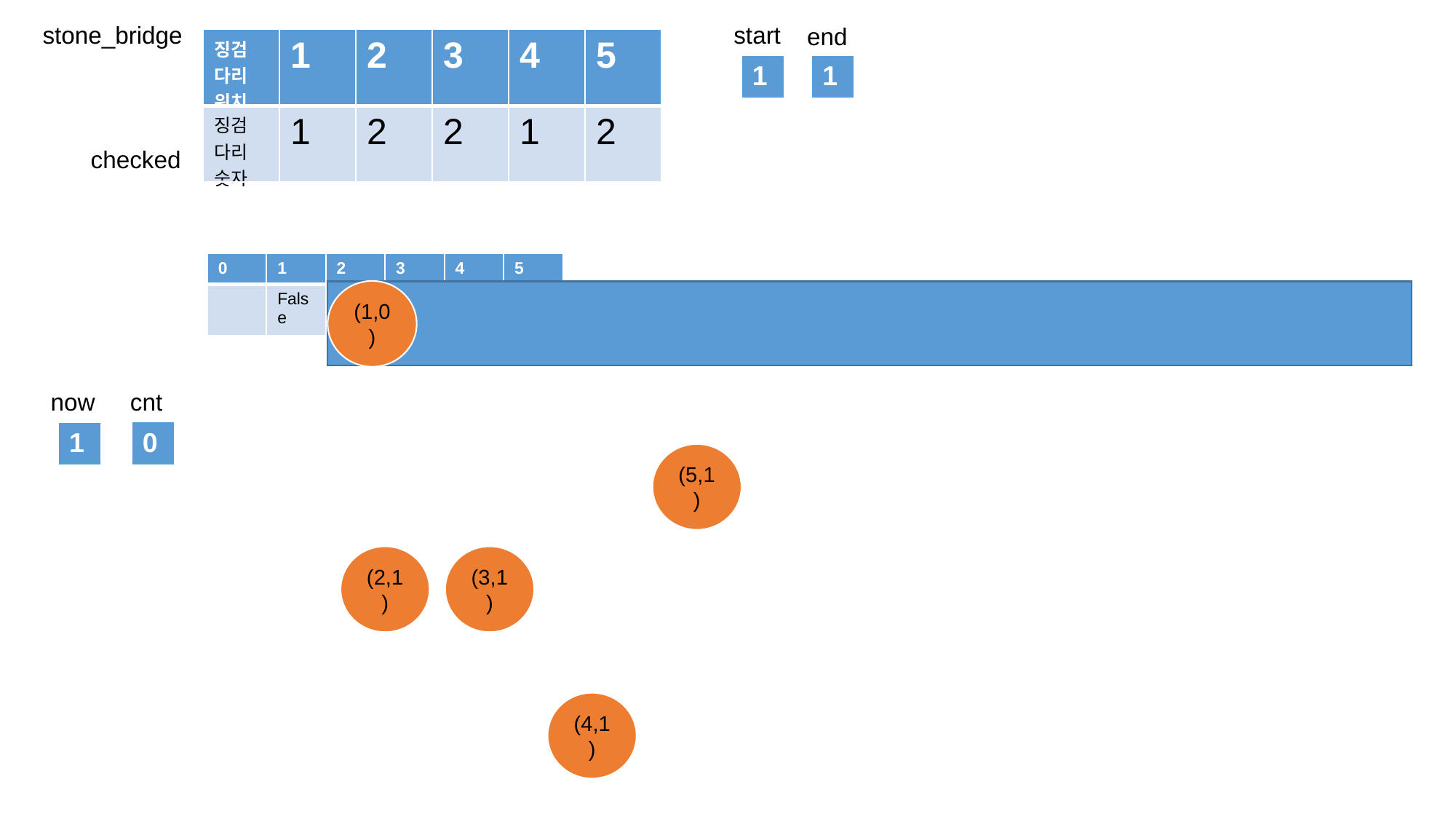

stone_bridge
start
end
| 징검 다리 위치 | 1 | 2 | 3 | 4 | 5 |
| --- | --- | --- | --- | --- | --- |
| 징검 다리 숫자 | 1 | 2 | 2 | 1 | 2 |
| 1 |
| --- |
| 1 |
| --- |
checked
| 0 | 1 | 2 | 3 | 4 | 5 |
| --- | --- | --- | --- | --- | --- |
|  | False | False | False | False | False |
(1,0)

now
cnt
| 0 |
| --- |
| 1 |
| --- |
(5,1)
(3,1)
(2,1)
(4,1)